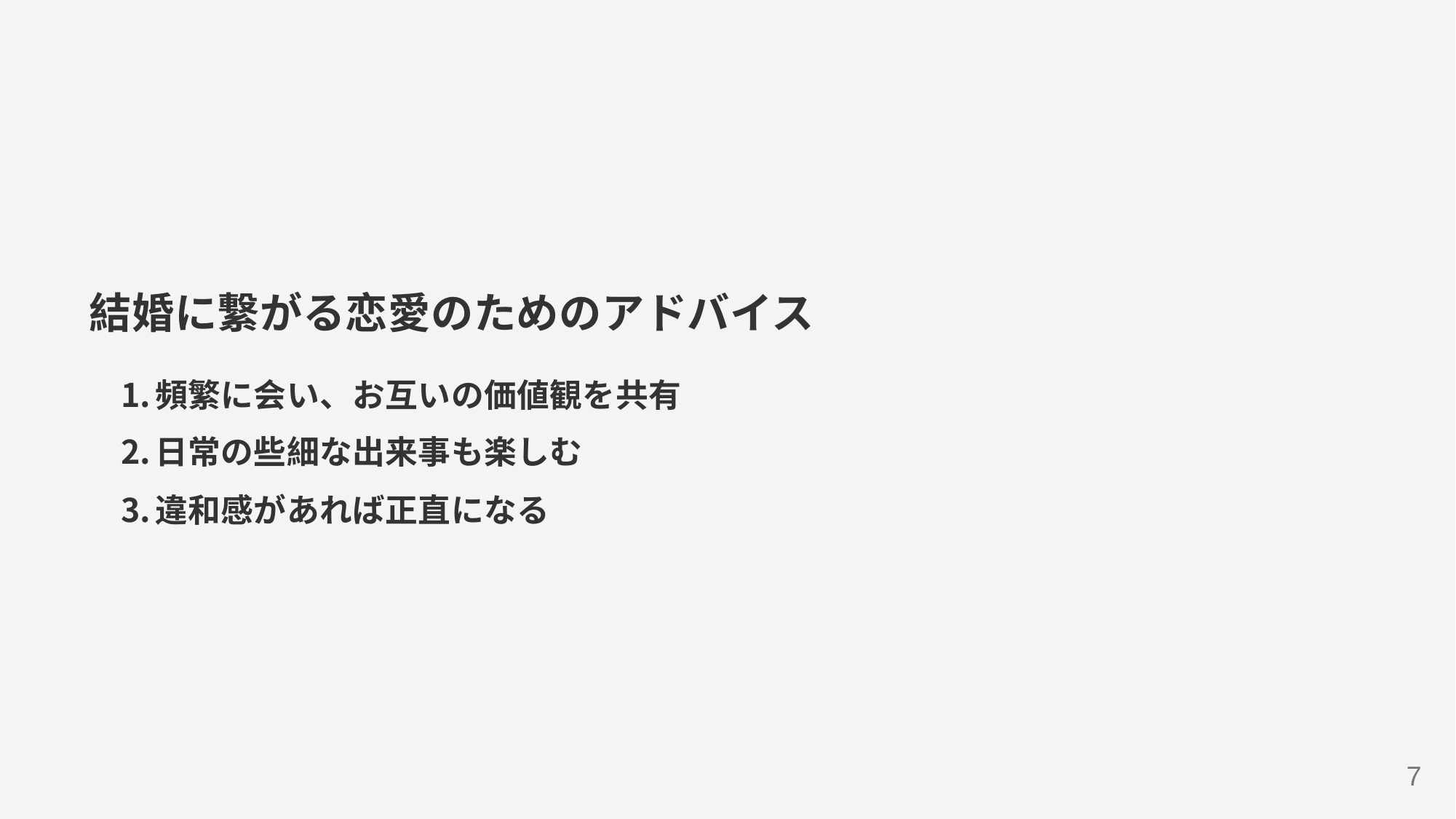

# 結婚に繋がる恋愛のためのアドバイス
頻繁に会い、お互いの価値観を共有
⽇常の些細な出来事も楽しむ
違和感があれば正直になる
7